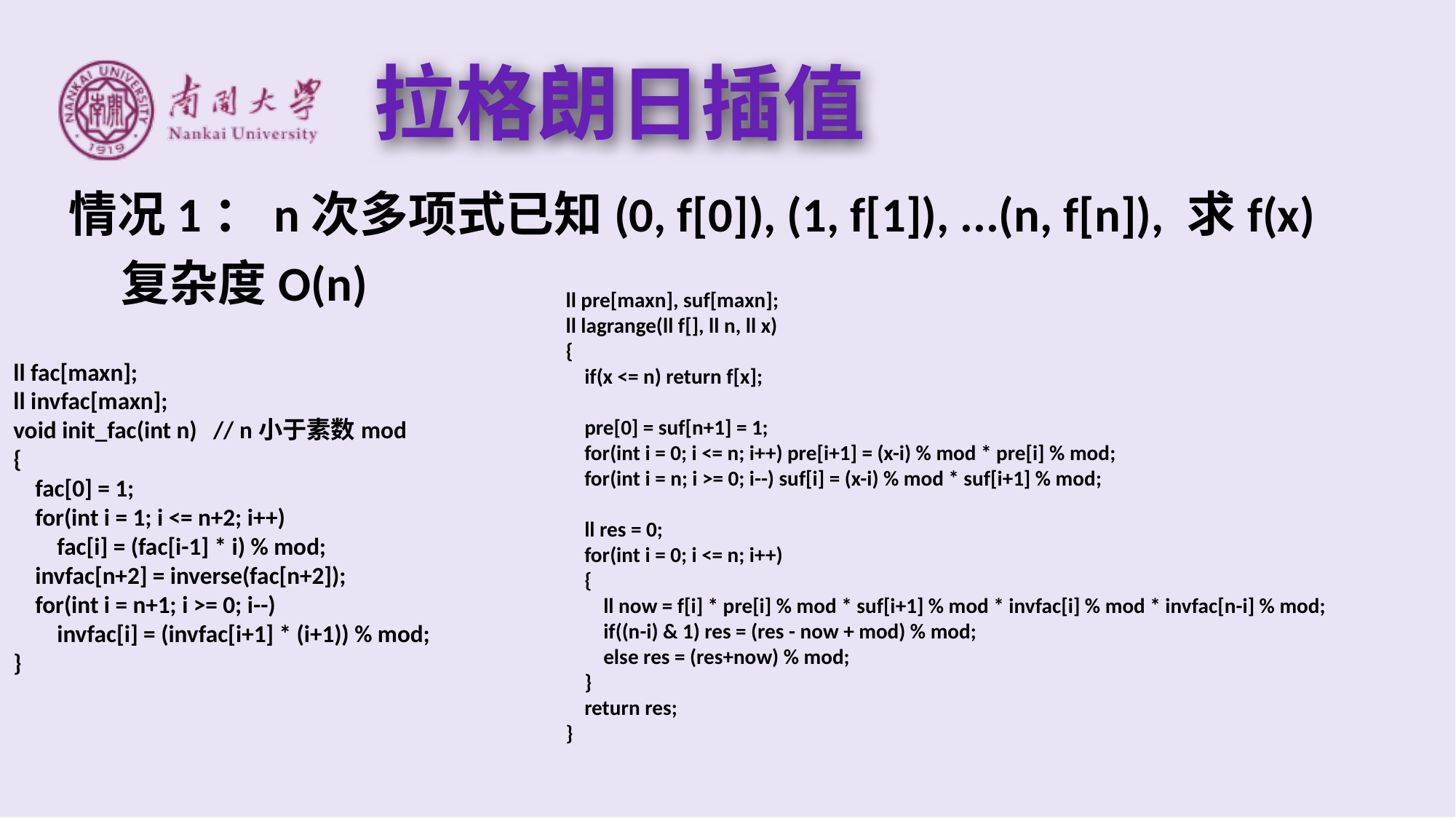

拉格朗日插值
情况1：n次多项式已知(0, f[0]), (1, f[1]), ...(n, f[n]), 求f(x)
复杂度O(n)
ll pre[maxn], suf[maxn];
ll lagrange(ll f[], ll n, ll x)
{
    if(x <= n) return f[x];

    pre[0] = suf[n+1] = 1;
    for(int i = 0; i <= n; i++) pre[i+1] = (x-i) % mod * pre[i] % mod;
    for(int i = n; i >= 0; i--) suf[i] = (x-i) % mod * suf[i+1] % mod;

    ll res = 0;
    for(int i = 0; i <= n; i++)
    {
        ll now = f[i] * pre[i] % mod * suf[i+1] % mod * invfac[i] % mod * invfac[n-i] % mod;
        if((n-i) & 1) res = (res - now + mod) % mod;
        else res = (res+now) % mod;
    }
    return res;
}
ll fac[maxn];
ll invfac[maxn];
void init_fac(int n)   // n小于素数mod
{
    fac[0] = 1;
    for(int i = 1; i <= n+2; i++)
        fac[i] = (fac[i-1] * i) % mod;
    invfac[n+2] = inverse(fac[n+2]);
    for(int i = n+1; i >= 0; i--)
        invfac[i] = (invfac[i+1] * (i+1)) % mod;
}